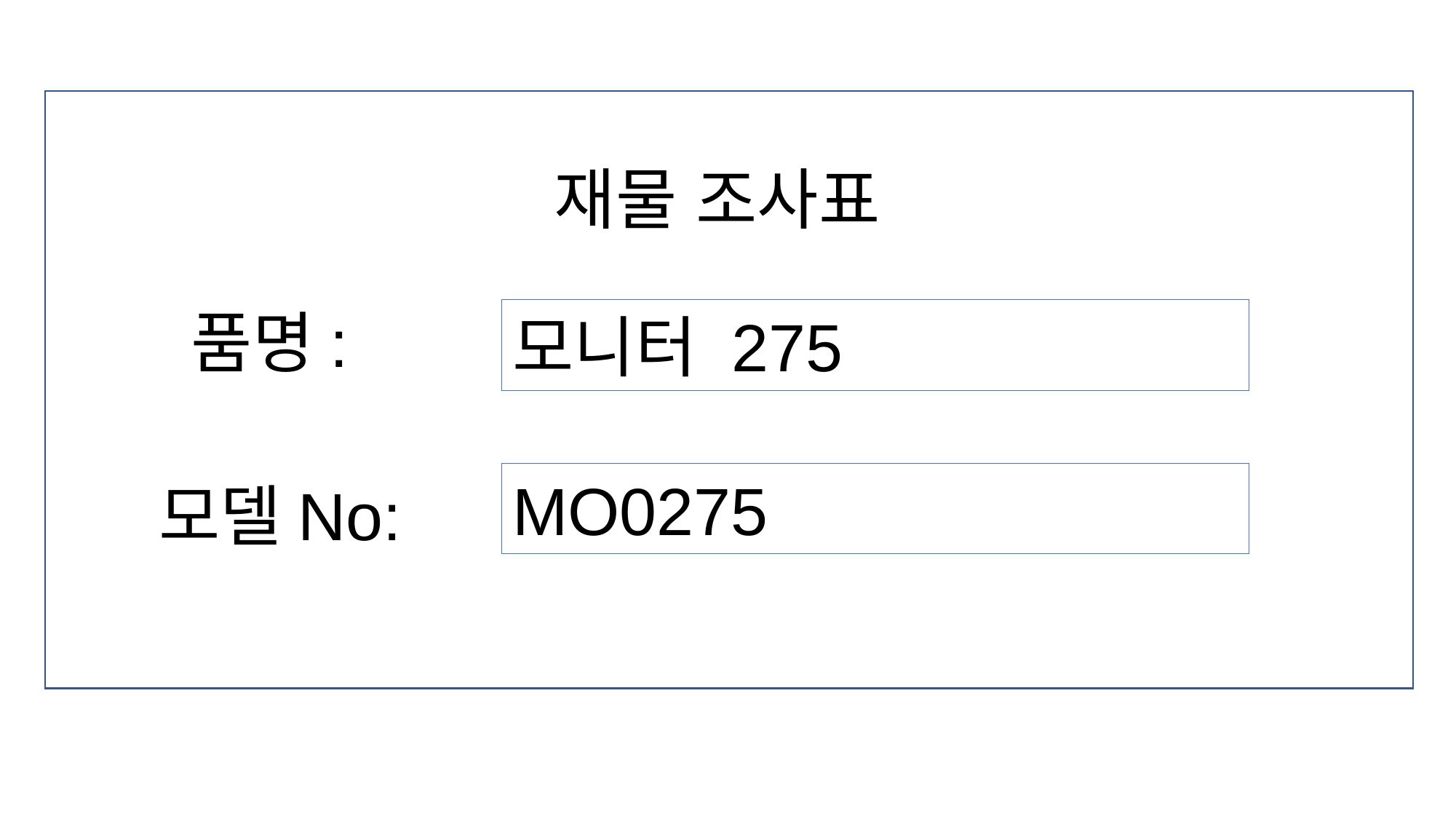

재물 조사표
품명:
모니터 275
MO0275
모델No: